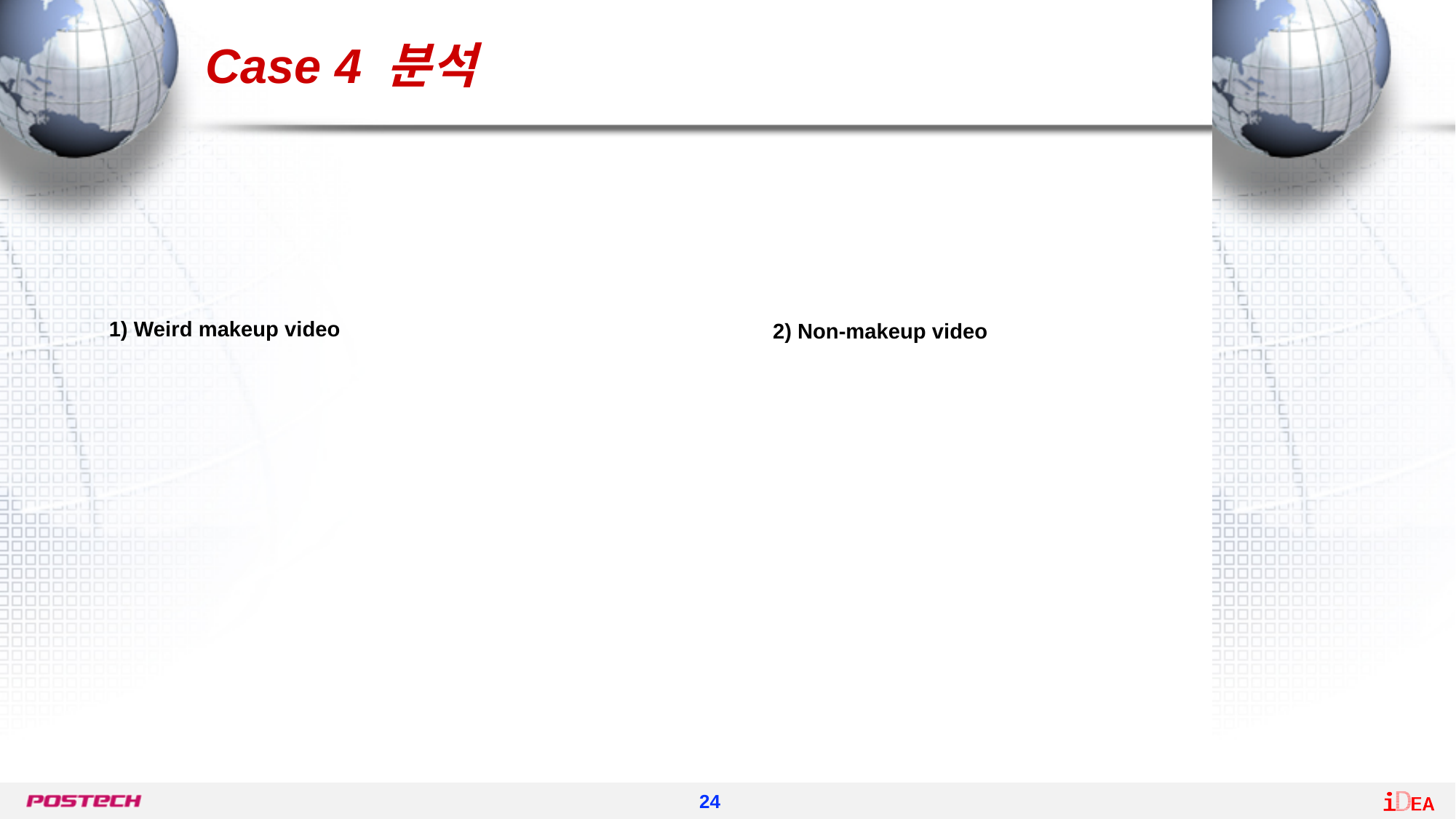

# Case 4 분석

1) Weird makeup video
2) Non-makeup video